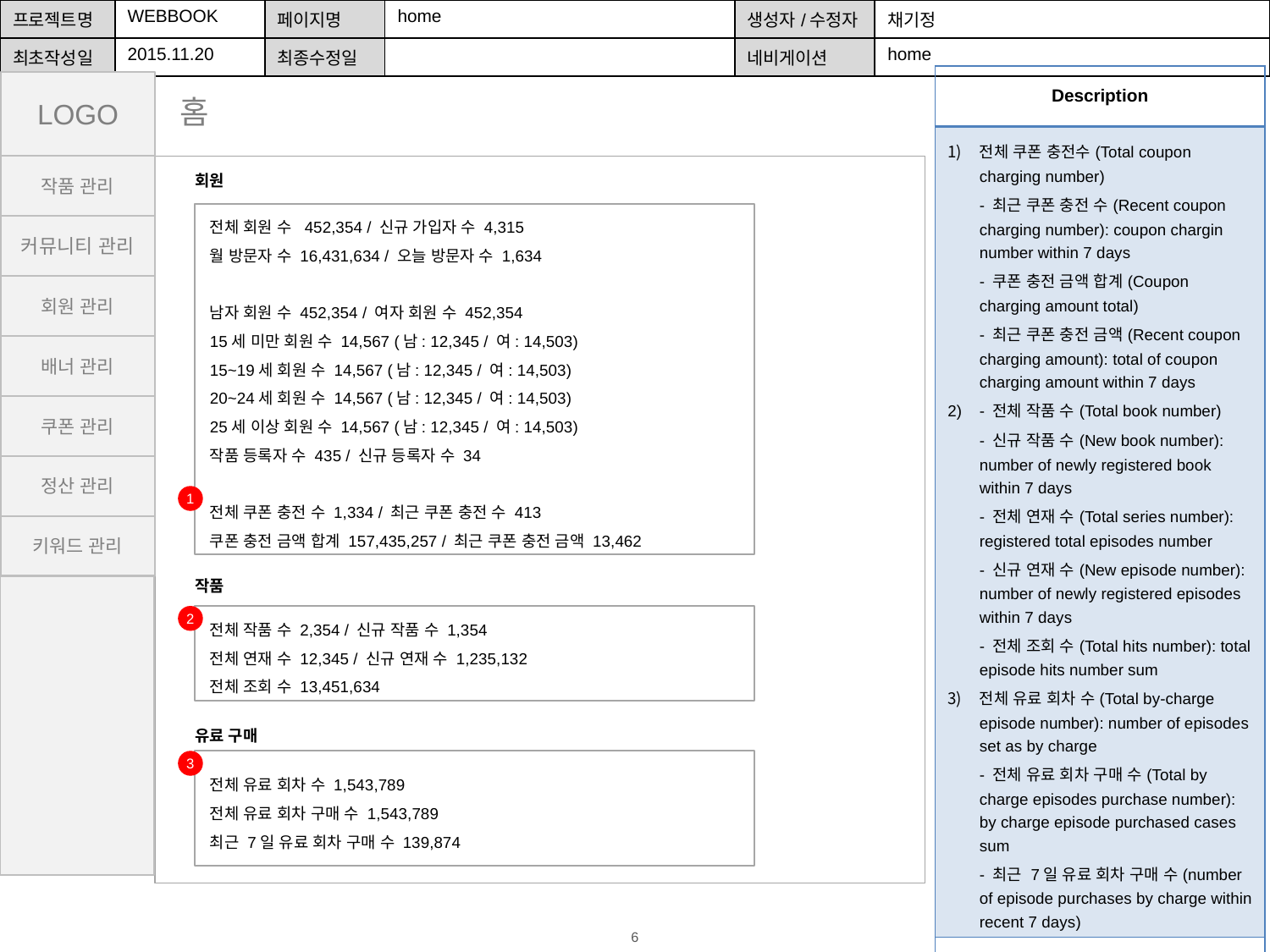

| 프로젝트명 | WEBBOOK | 페이지명 | home | 생성자/수정자 | 채기정 |
| --- | --- | --- | --- | --- | --- |
| 최초작성일 | 2015.11.20 | 최종수정일 |  | 네비게이션 | home |
| Description |
| --- |
| 전체 쿠폰 충전수(Total coupon charging number) - 최근 쿠폰 충전 수(Recent coupon charging number): coupon chargin number within 7 days - 쿠폰 충전 금액 합계(Coupon charging amount total) - 최근 쿠폰 충전 금액(Recent coupon charging amount): total of coupon charging amount within 7 days - 전체 작품 수(Total book number) - 신규 작품 수(New book number): number of newly registered book within 7 days - 전체 연재 수(Total series number): registered total episodes number - 신규 연재 수(New episode number): number of newly registered episodes within 7 days - 전체 조회 수(Total hits number): total episode hits number sum 전체 유료 회차 수(Total by-charge episode number): number of episodes set as by charge - 전체 유료 회차 구매 수(Total by charge episodes purchase number): by charge episode purchased cases sum - 최근 7일 유료 회차 구매 수(number of episode purchases by charge within recent 7 days) |
|  |
LOGO
홈
작품 관리

회원
전체 회원 수  452,354 / 신규 가입자 수 4,315
월 방문자 수 16,431,634 / 오늘 방문자 수 1,634

남자 회원 수 452,354 / 여자 회원 수 452,354
15세 미만 회원 수 14,567 (남: 12,345 / 여: 14,503)
15~19세 회원 수 14,567 (남: 12,345 / 여: 14,503)
20~24세 회원 수 14,567 (남: 12,345 / 여: 14,503)
25세 이상 회원 수 14,567 (남: 12,345 / 여: 14,503)
작품 등록자 수 435 / 신규 등록자 수 34

전체 쿠폰 충전 수 1,334 / 최근 쿠폰 충전 수 413
쿠폰 충전 금액 합계 157,435,257 / 최근 쿠폰 충전 금액 13,462
커뮤니티 관리
회원 관리
배너 관리
쿠폰 관리
정산 관리
1

키워드 관리
작품
2
전체 작품 수 2,354 / 신규 작품 수 1,354
전체 연재 수 12,345 / 신규 연재 수 1,235,132
전체 조회 수 13,451,634
유료 구매
3
전체 유료 회차 수 1,543,789
전체 유료 회차 구매 수 1,543,789
최근 7일 유료 회차 구매 수 139,874